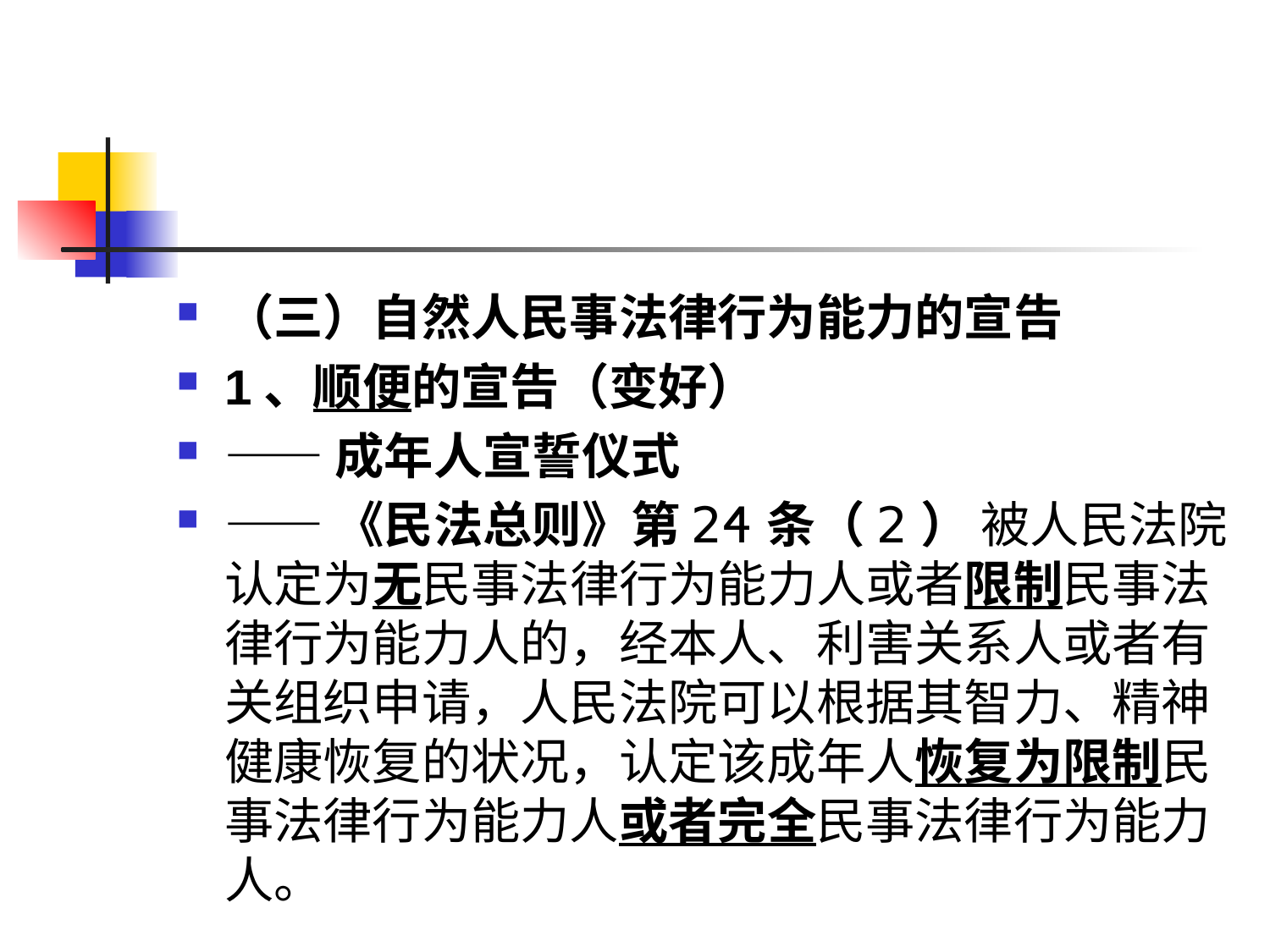

#
（三）自然人民事法律行为能力的宣告
1、顺便的宣告（变好）
——成年人宣誓仪式
——《民法总则》第24条（2） 被人民法院认定为无民事法律行为能力人或者限制民事法律行为能力人的，经本人、利害关系人或者有关组织申请，人民法院可以根据其智力、精神健康恢复的状况，认定该成年人恢复为限制民事法律行为能力人或者完全民事法律行为能力人。